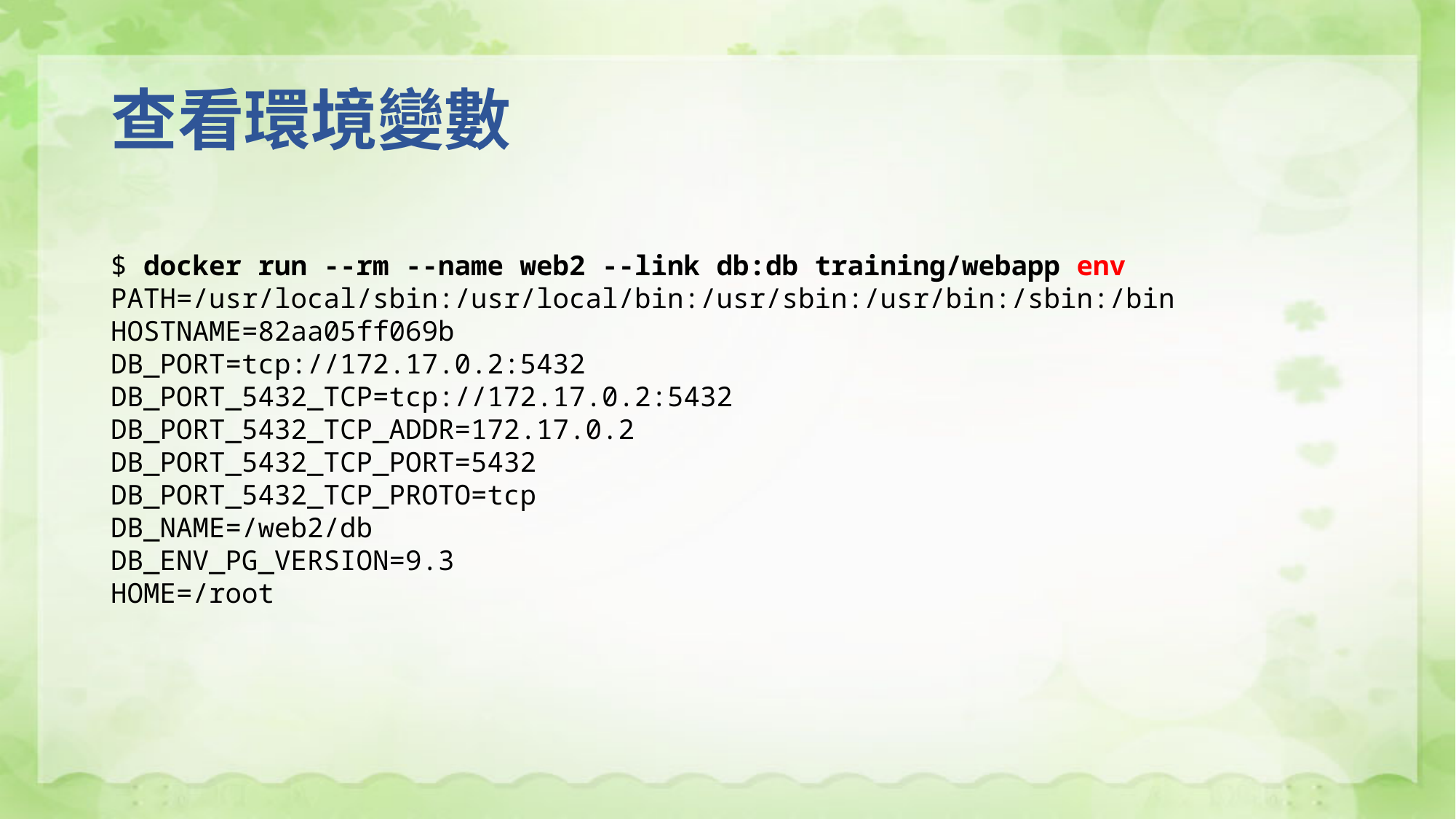

# 查看環境變數
$ docker run --rm --name web2 --link db:db training/webapp env
PATH=/usr/local/sbin:/usr/local/bin:/usr/sbin:/usr/bin:/sbin:/bin
HOSTNAME=82aa05ff069b
DB_PORT=tcp://172.17.0.2:5432
DB_PORT_5432_TCP=tcp://172.17.0.2:5432
DB_PORT_5432_TCP_ADDR=172.17.0.2
DB_PORT_5432_TCP_PORT=5432
DB_PORT_5432_TCP_PROTO=tcp
DB_NAME=/web2/db
DB_ENV_PG_VERSION=9.3
HOME=/root